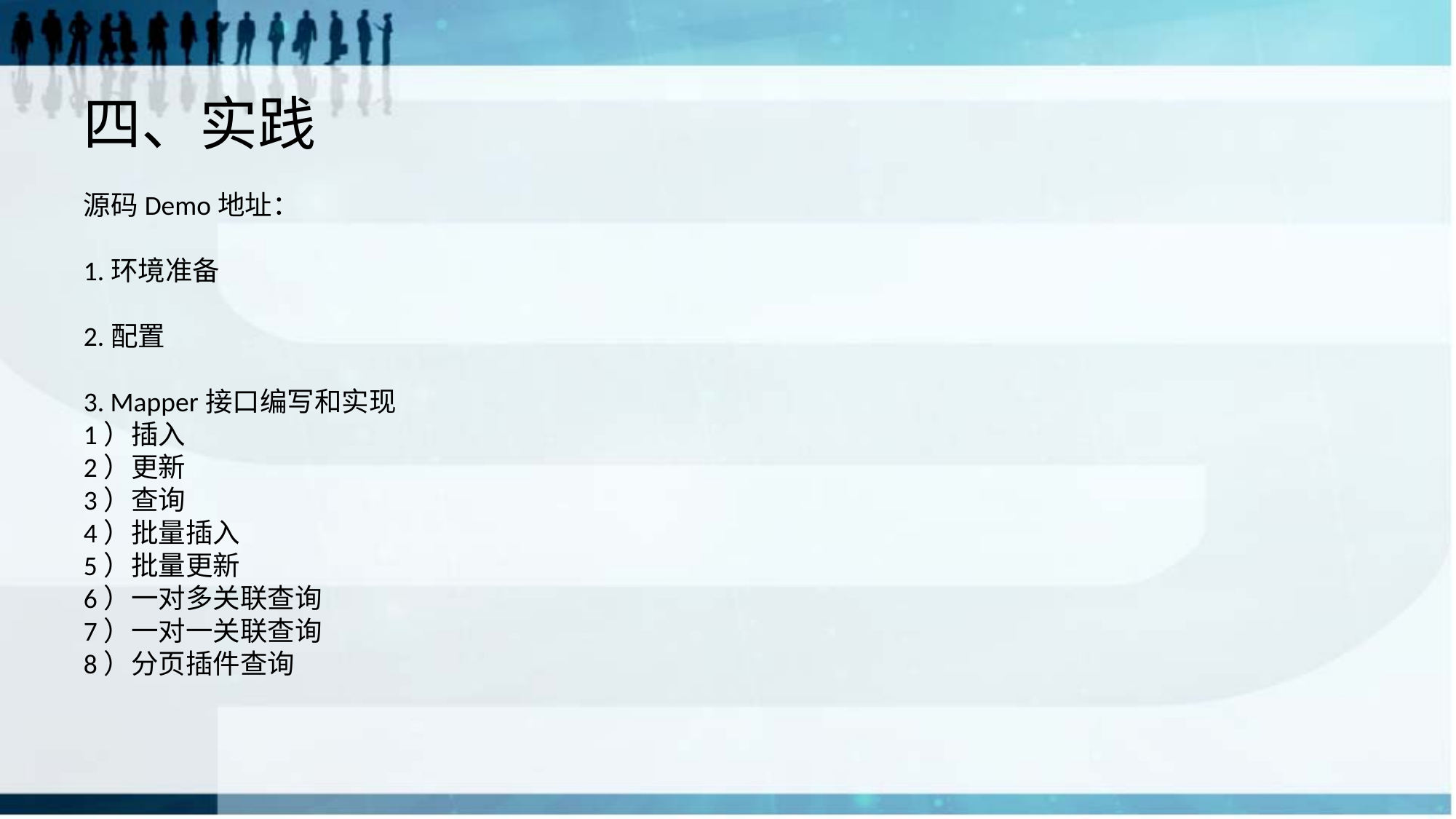

# 四、实践
源码Demo地址：

1.环境准备

2.配置

3. Mapper接口编写和实现
1）插入
2）更新
3）查询
4）批量插入
5）批量更新
6）一对多关联查询
7）一对一关联查询
8）分页插件查询